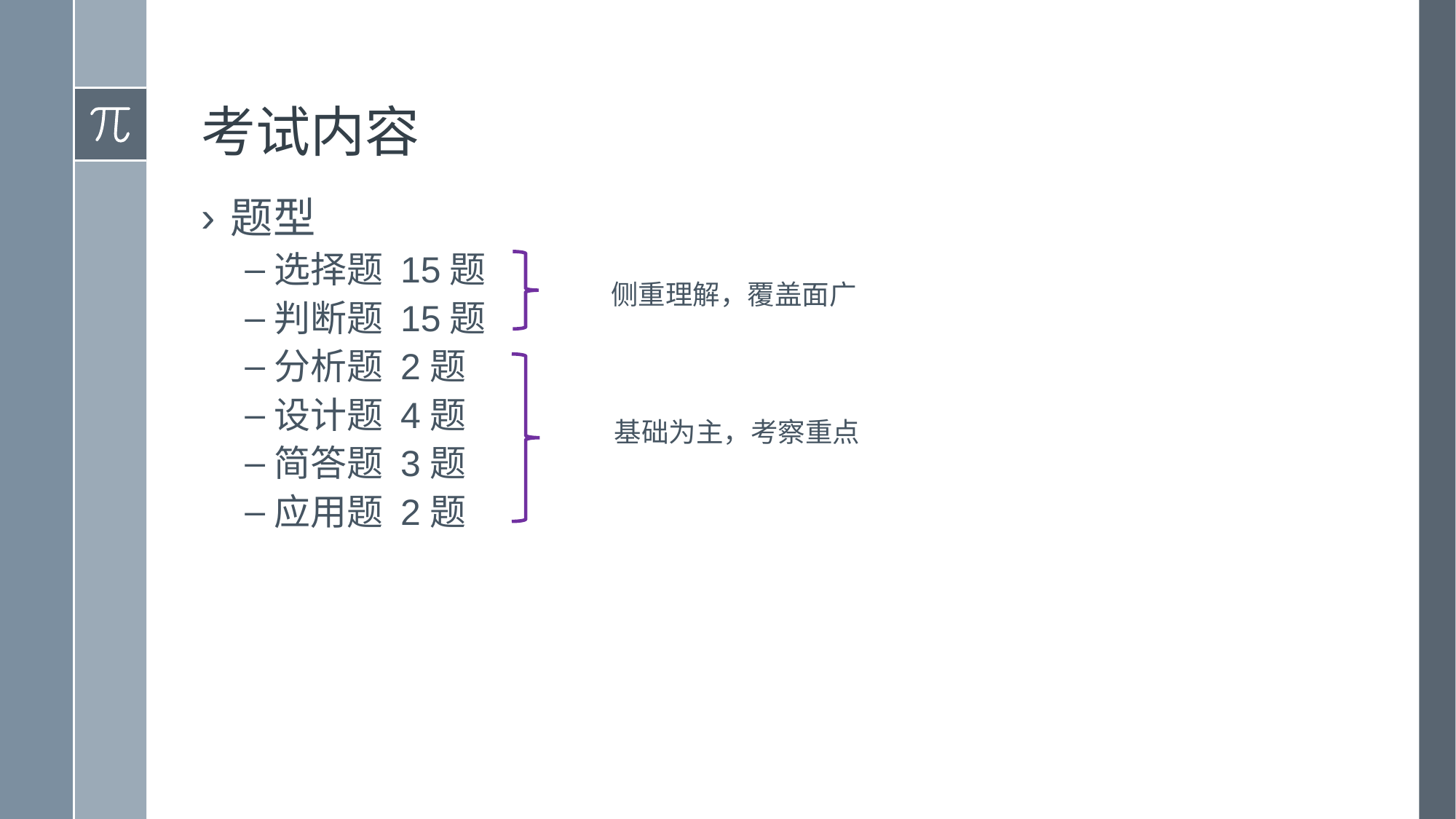

# 考试内容
题型
选择题 15题
判断题 15题
分析题 2题
设计题 4题
简答题 3题
应用题 2题

侧重理解，覆盖面广

基础为主，考察重点